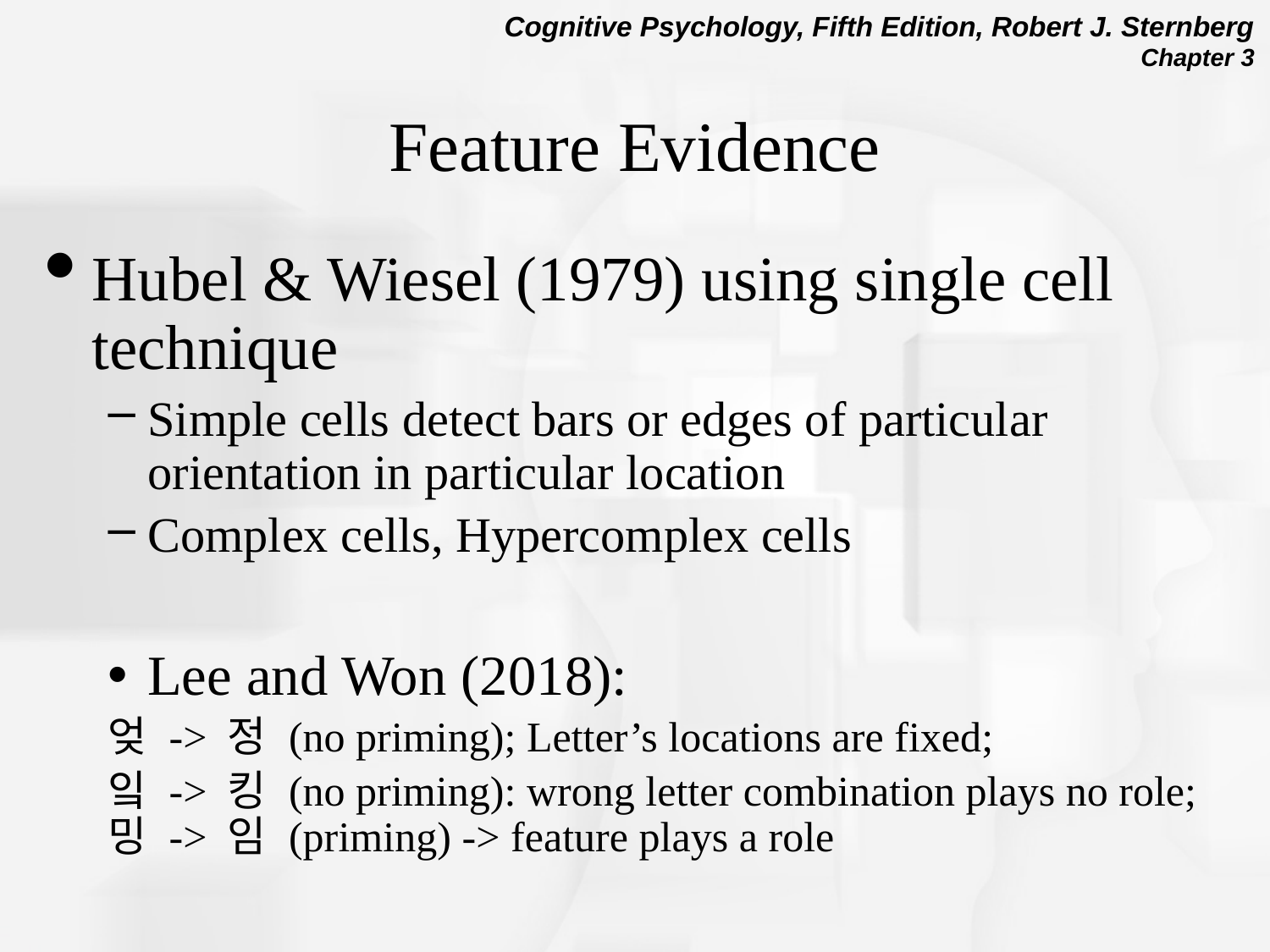

0
# Feature Evidence
Hubel & Wiesel (1979) using single cell technique
Simple cells detect bars or edges of particular orientation in particular location
Complex cells, Hypercomplex cells

Lee and Won (2018):
엊 -> 정 (no priming); Letter’s locations are fixed;
잌 -> 킹 (no priming): wrong letter combination plays no role;  밍 -> 임 (priming) -> feature plays a role